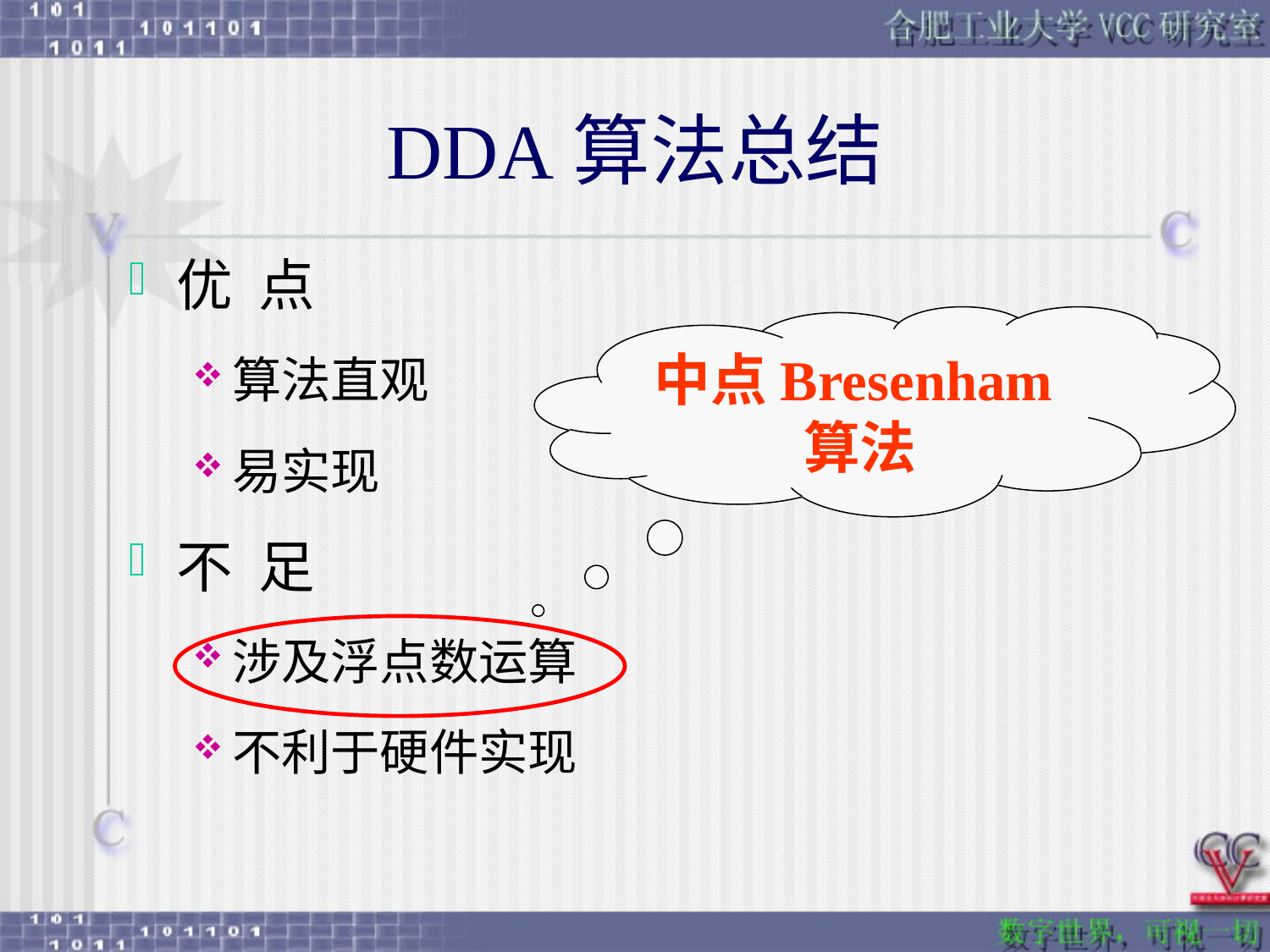

# DDA算法总结
优  点
算法直观
易实现
不  足
涉及浮点数运算
不利于硬件实现
中点Bresenham算法